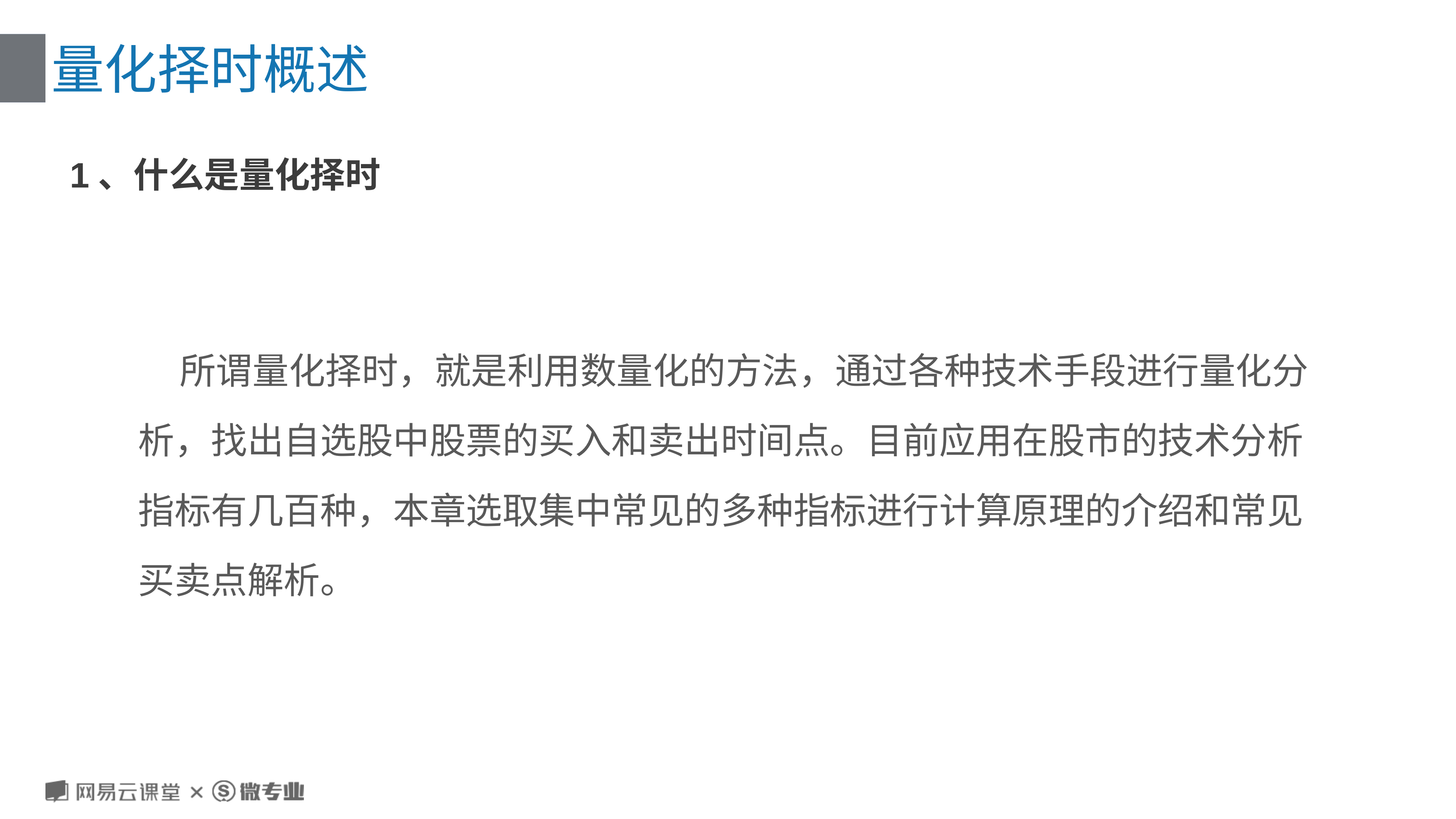

# 量化择时概述
1、什么是量化择时
    所谓量化择时，就是利用数量化的方法，通过各种技术手段进行量化分析，找出自选股中股票的买入和卖出时间点。目前应用在股市的技术分析指标有几百种，本章选取集中常见的多种指标进行计算原理的介绍和常见买卖点解析。